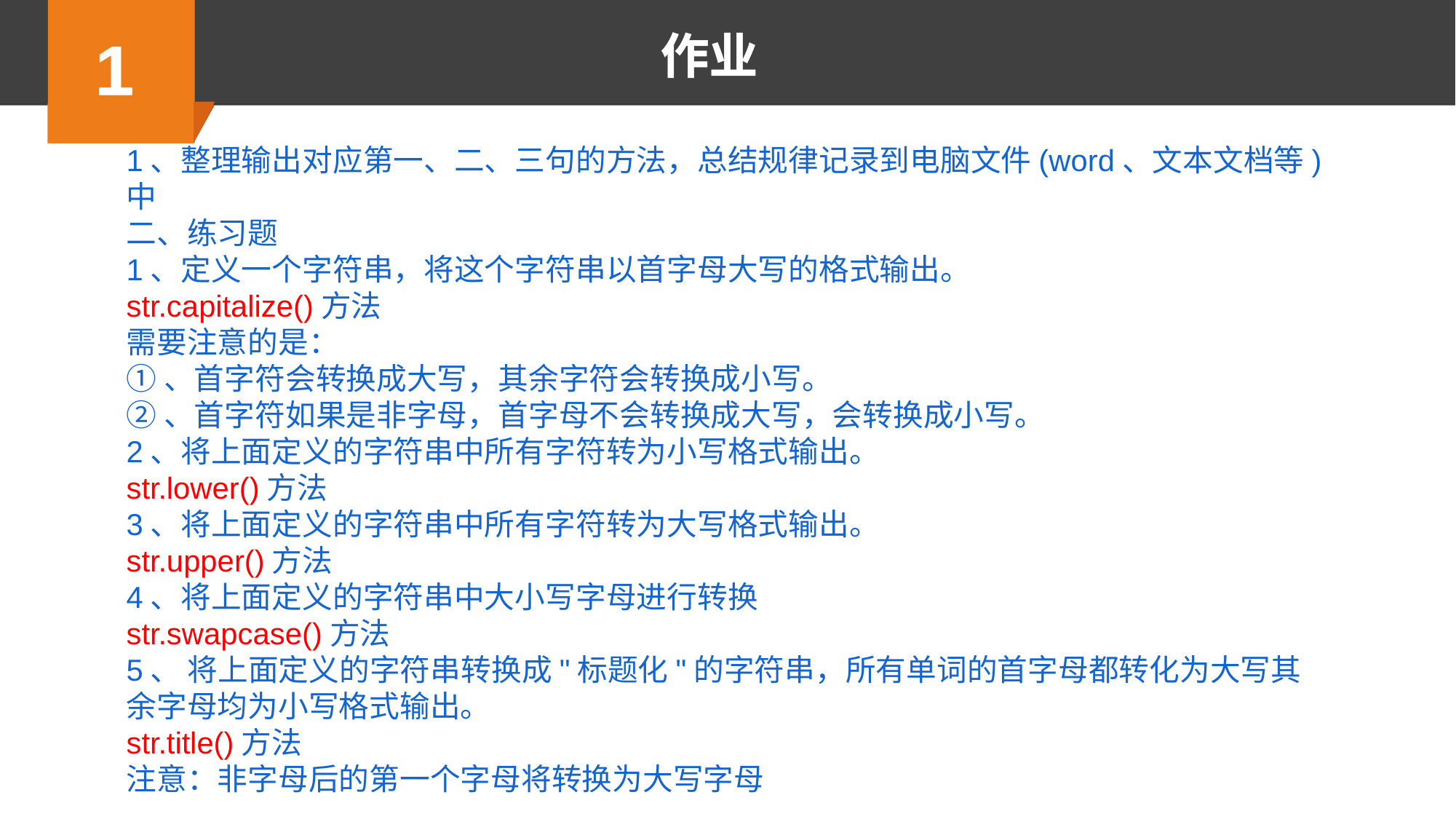

1
作业
1、整理输出对应第一、二、三句的方法，总结规律记录到电脑文件(word、文本文档等)中
二、练习题
1、定义一个字符串，将这个字符串以首字母大写的格式输出。
str.capitalize()方法
需要注意的是：
①、首字符会转换成大写，其余字符会转换成小写。
②、首字符如果是非字母，首字母不会转换成大写，会转换成小写。
2、将上面定义的字符串中所有字符转为小写格式输出。
str.lower()方法
3、将上面定义的字符串中所有字符转为大写格式输出。
str.upper()方法
4、将上面定义的字符串中大小写字母进行转换
str.swapcase()方法
5、 将上面定义的字符串转换成"标题化"的字符串，所有单词的首字母都转化为大写其余字母均为小写格式输出。
str.title()方法
注意：非字母后的第一个字母将转换为大写字母